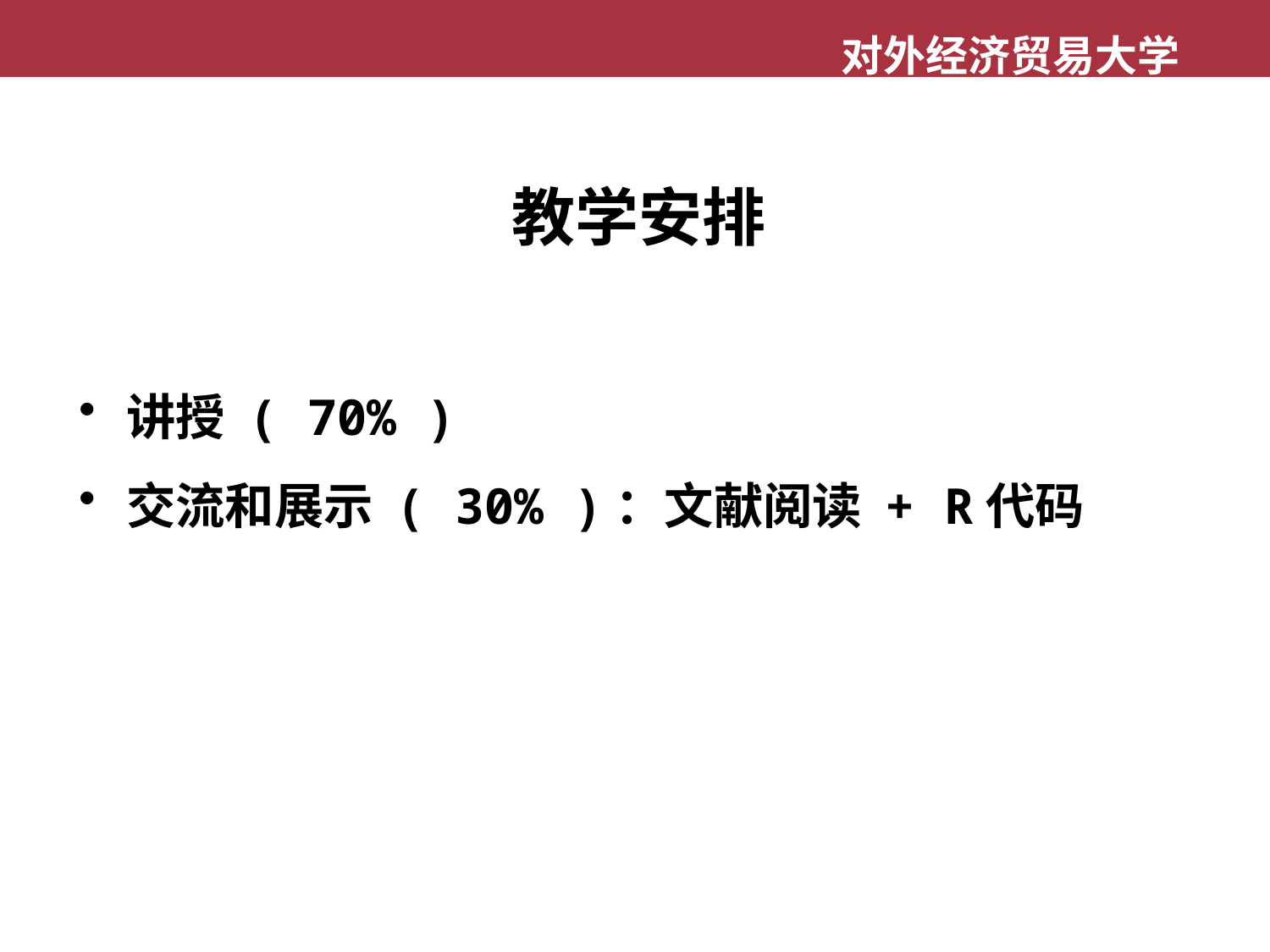

# 教学安排
讲授 ( 70% )
交流和展示 ( 30% )：文献阅读 + R代码